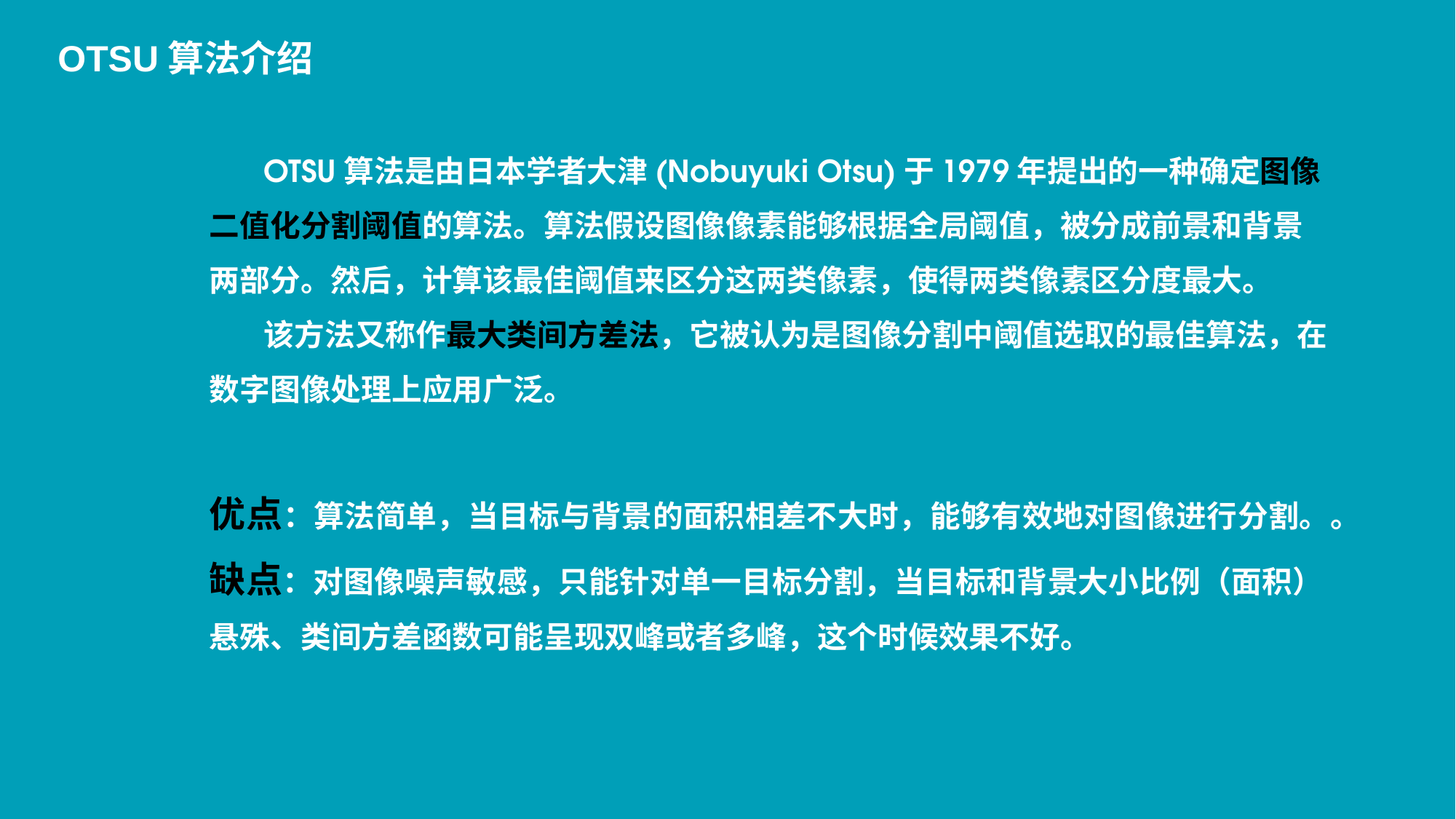

OTSU算法介绍
OTSU算法是由日本学者大津(Nobuyuki Otsu)于1979年提出的一种确定图像二值化分割阈值的算法。算法假设图像像素能够根据全局阈值，被分成前景和背景两部分。然后，计算该最佳阈值来区分这两类像素，使得两类像素区分度最大。
该方法又称作最大类间方差法，它被认为是图像分割中阈值选取的最佳算法，在数字图像处理上应用广泛。
优点：算法简单，当目标与背景的面积相差不大时，能够有效地对图像进行分割。。
缺点：对图像噪声敏感，只能针对单一目标分割，当目标和背景大小比例（面积）  悬殊、类间方差函数可能呈现双峰或者多峰，这个时候效果不好。